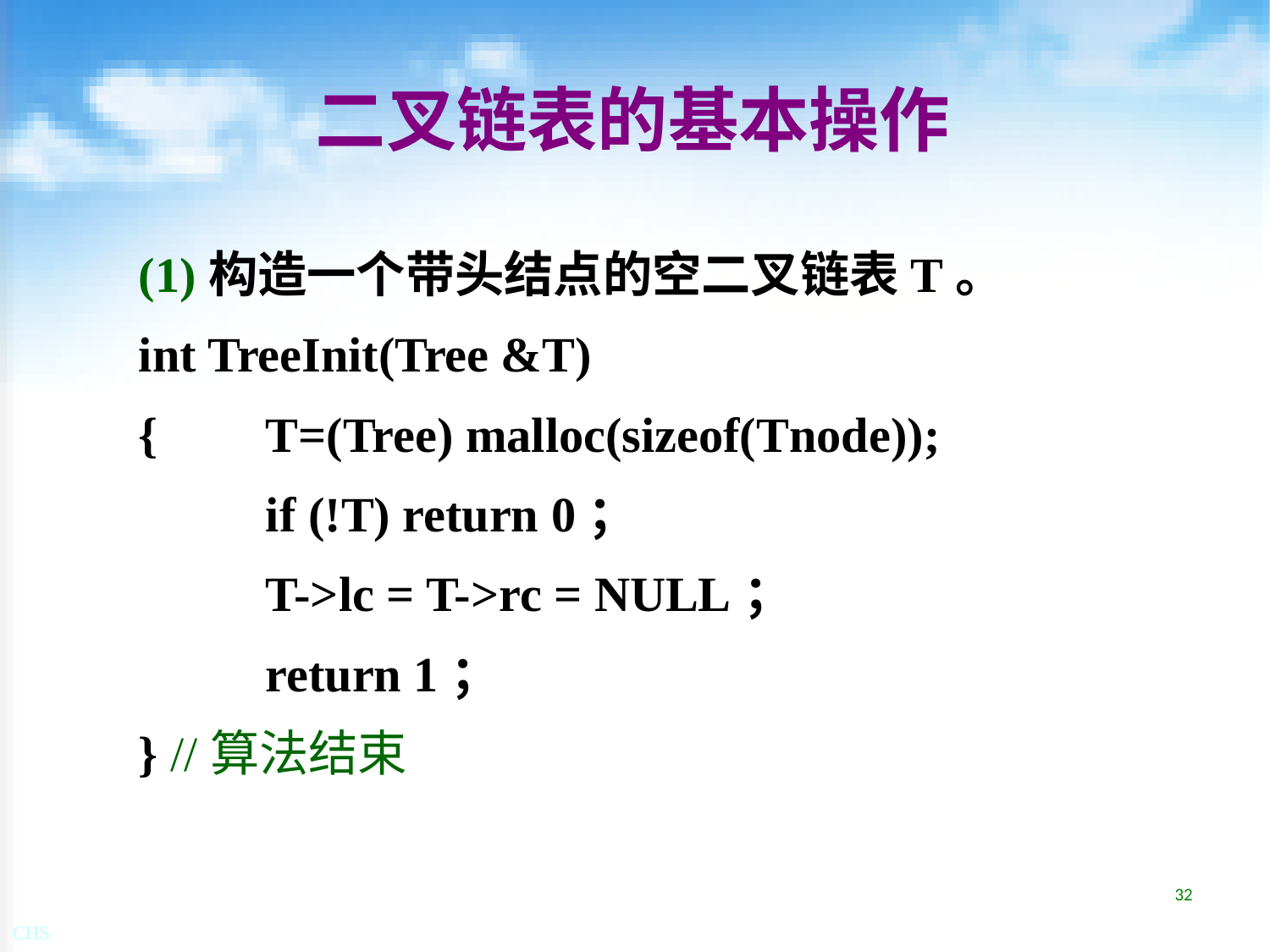

# 二叉链表的基本操作
(1)构造一个带头结点的空二叉链表T。
int TreeInit(Tree &T)
{	T=(Tree) malloc(sizeof(Tnode));
	if (!T) return 0；
	T->lc = T->rc = NULL；
	return 1；
} //算法结束
32